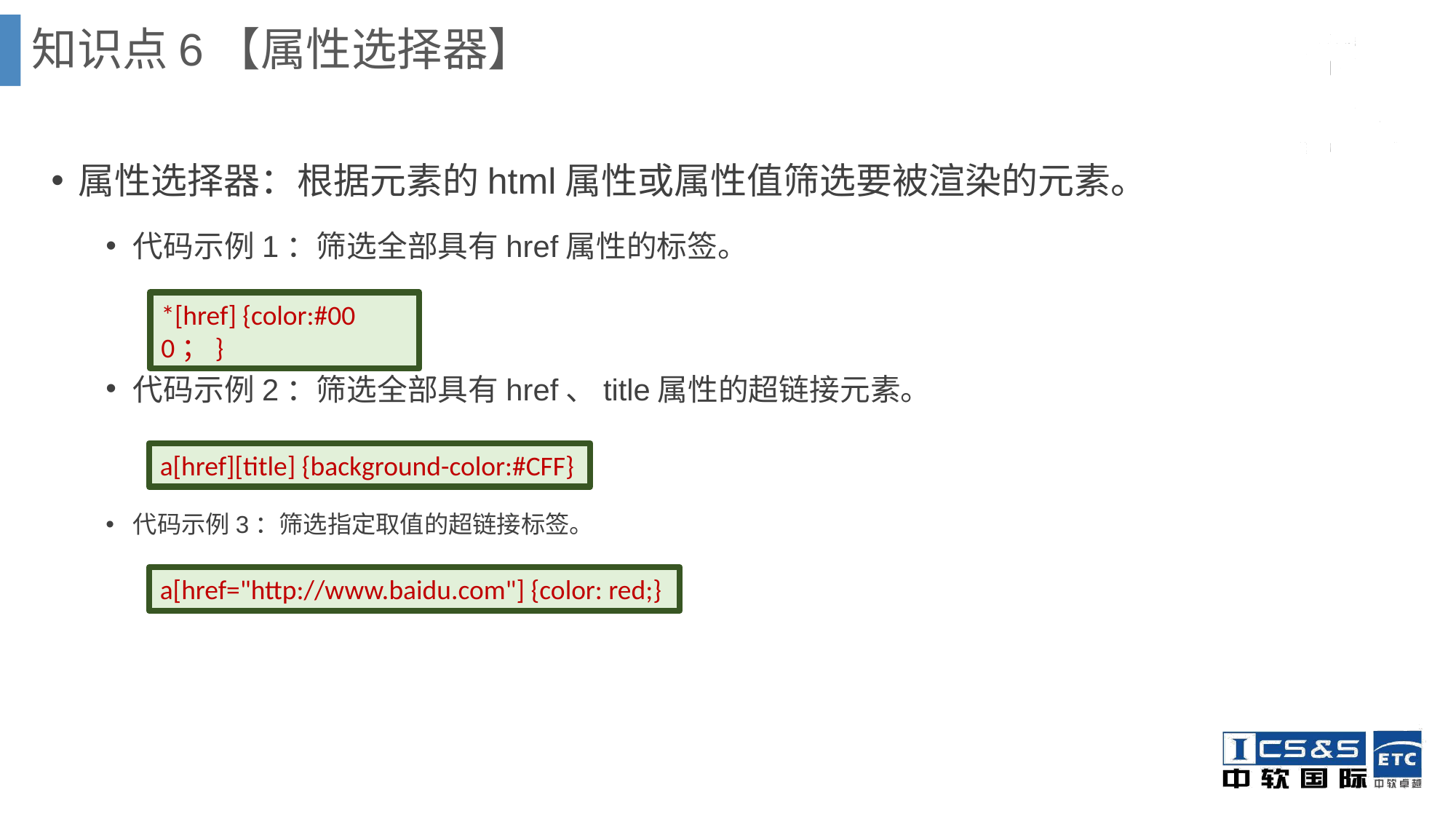

知识点6【属性选择器】
属性选择器：根据元素的html属性或属性值筛选要被渲染的元素。
代码示例1：筛选全部具有href属性的标签。

代码示例2：筛选全部具有href、title属性的超链接元素。

代码示例3：筛选指定取值的超链接标签。

*[href] {color:#000；}
a[href][title] {background-color:#CFF}
a[href="http://www.baidu.com"] {color: red;}